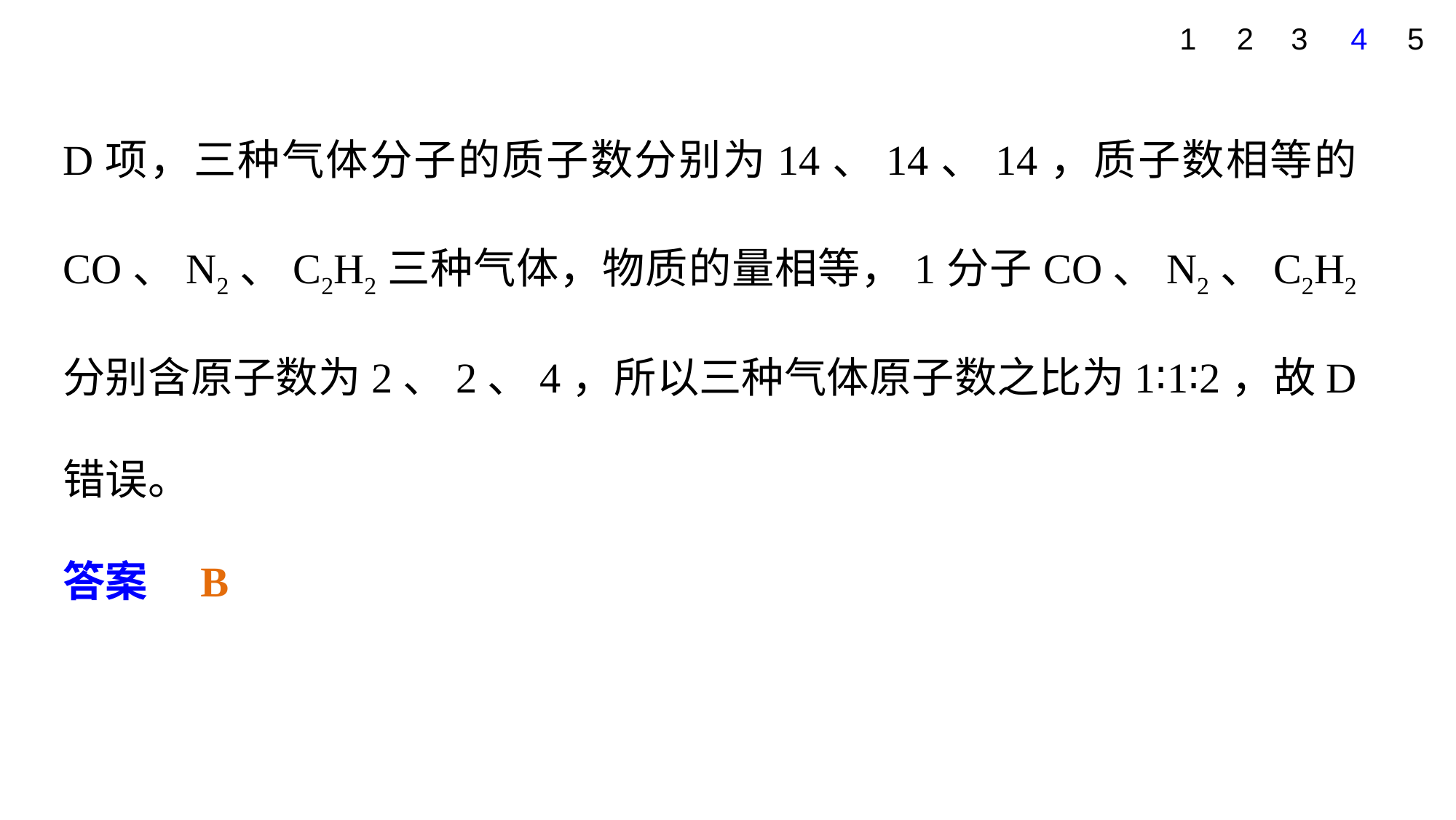

5
1
2
3
4
D项，三种气体分子的质子数分别为14、14、14，质子数相等的CO、N2、C2H2三种气体，物质的量相等，1分子CO、N2、C2H2分别含原子数为2、2、4，所以三种气体原子数之比为1∶1∶2，故D错误。
答案　B